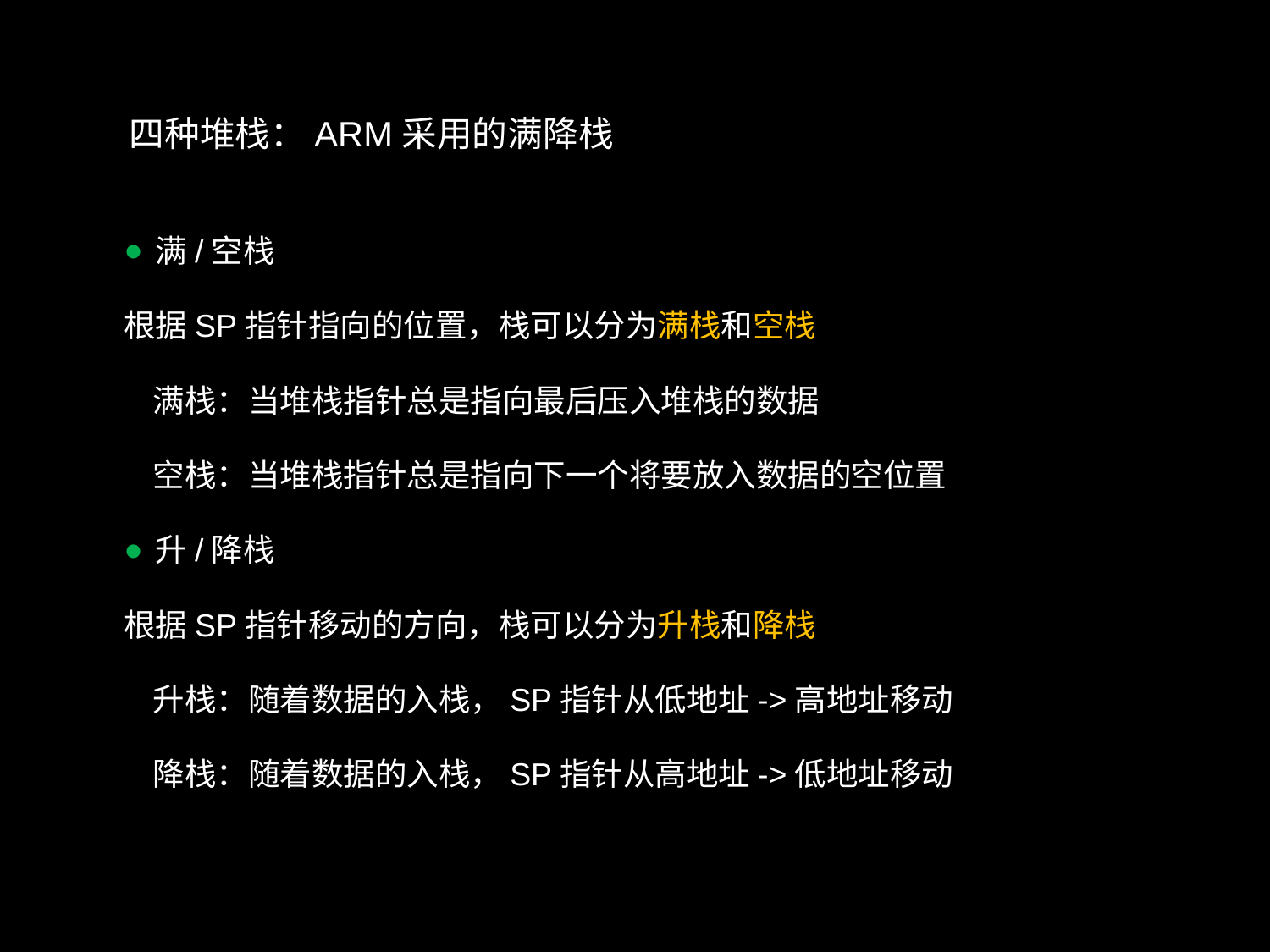

四种堆栈：ARM采用的满降栈
满/空栈
根据SP指针指向的位置，栈可以分为满栈和空栈
   满栈：当堆栈指针总是指向最后压入堆栈的数据
   空栈：当堆栈指针总是指向下一个将要放入数据的空位置
升/降栈
根据SP指针移动的方向，栈可以分为升栈和降栈
   升栈：随着数据的入栈，SP指针从低地址->高地址移动
   降栈：随着数据的入栈，SP指针从高地址->低地址移动